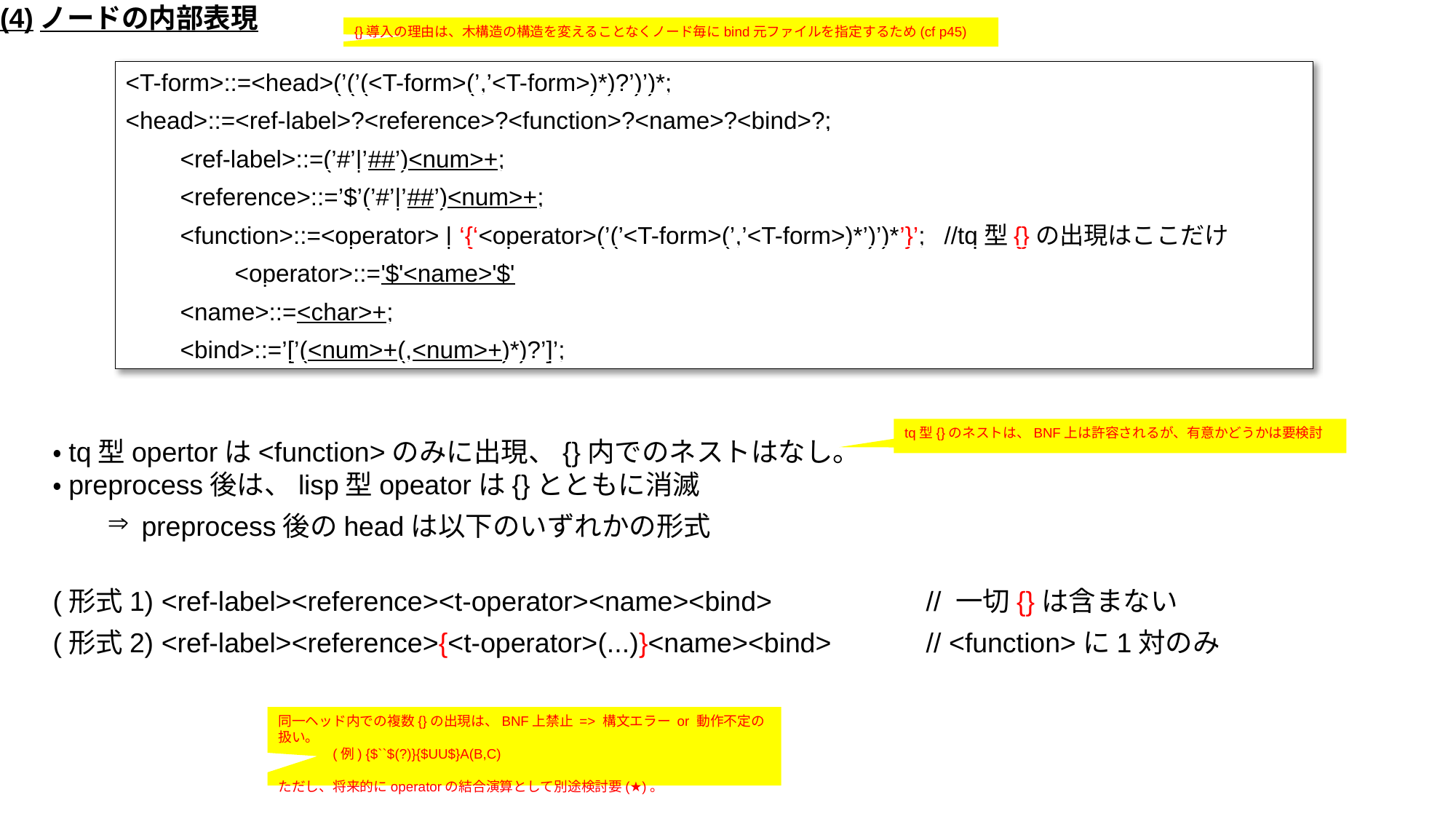

(4)ノードの内部表現
{}導入の理由は、木構造の構造を変えることなくノード毎にbind元ファイルを指定するため(cf p45)
<T-form>::=<head>(’(’(<T-form>(’,’<T-form>)*)?’)’)*;
<head>::=<ref-label>?<reference>?<function>?<name>?<bind>?;
<ref-label>::=(’#’|’##’)<num>+;
<reference>::=’$’(’#’|’##’)<num>+;
<function>::=<operator> | ‘{‘<operator>(’(’<T-form>(’,’<T-form>)*’)’)*’}’;	//tq型{}の出現はここだけ
<operator>::='$'<name>'$'
<name>::=<char>+;
<bind>::=’[’(<num>+(,<num>+)*)?’]’;
tq型{}のネストは、BNF上は許容されるが、有意かどうかは要検討
・tq型opertorは<function>のみに出現、{}内でのネストはなし。
・preprocess後は、lisp型opeatorは{}とともに消滅
preprocess後のheadは以下のいずれかの形式

(形式1) <ref-label><reference><t-operator><name><bind>		// 一切{}は含まない
(形式2) <ref-label><reference>{<t-operator>(...)}<name><bind>	// <function>に1対のみ
同一ヘッド内での複数{}の出現は、BNF上禁止 => 構文エラー or 動作不定の扱い。
(例) {$``$(?)}{$UU$}A(B,C)

ただし、将来的にoperatorの結合演算として別途検討要(★)。